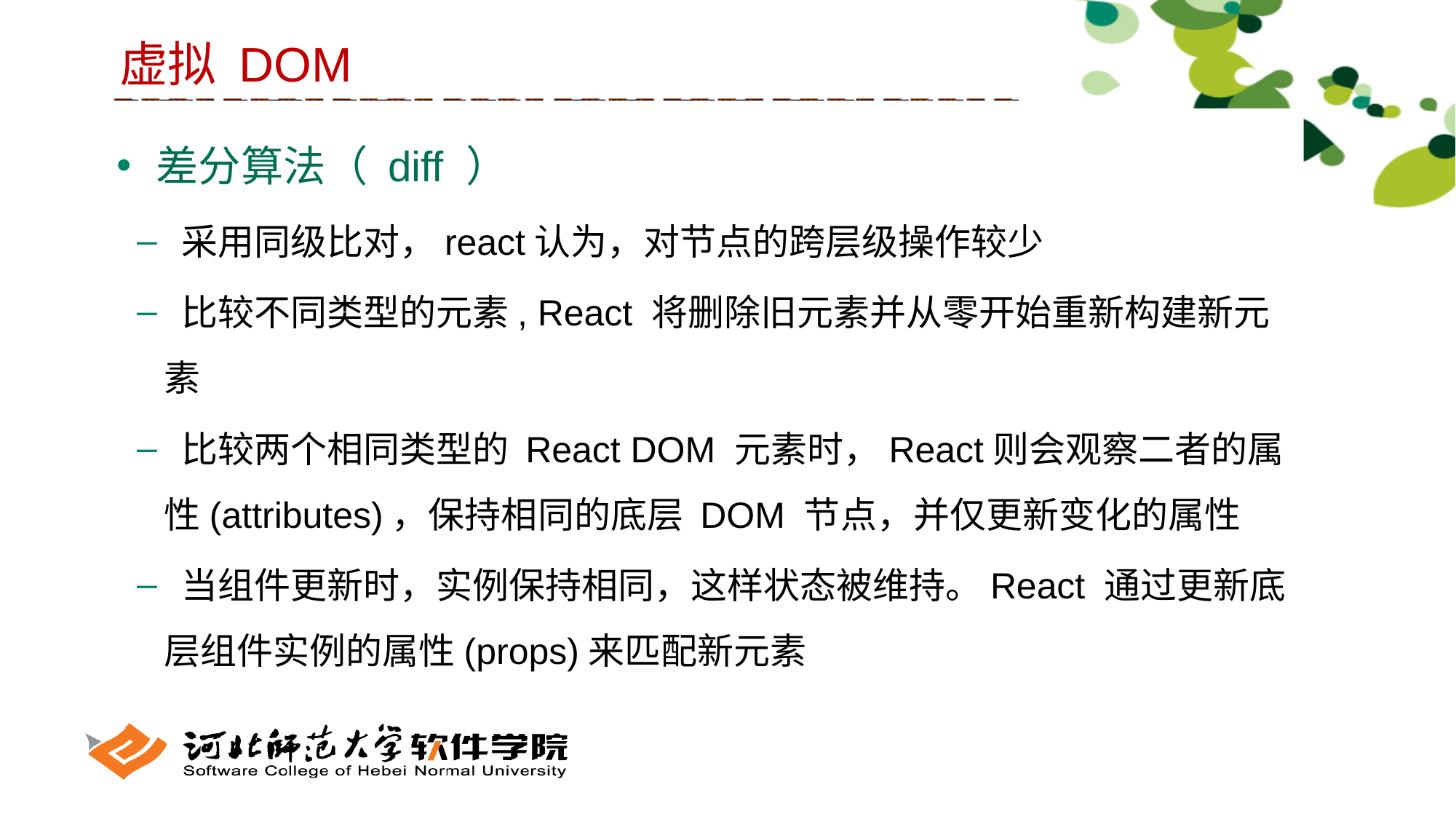

虚拟 DOM
 差分算法（ diff ）
 采用同级比对，react认为，对节点的跨层级操作较少
 比较不同类型的元素, React 将删除旧元素并从零开始重新构建新元素
 比较两个相同类型的 React DOM 元素时，React则会观察二者的属性(attributes)，保持相同的底层 DOM 节点，并仅更新变化的属性
 当组件更新时，实例保持相同，这样状态被维持。React 通过更新底层组件实例的属性(props)来匹配新元素